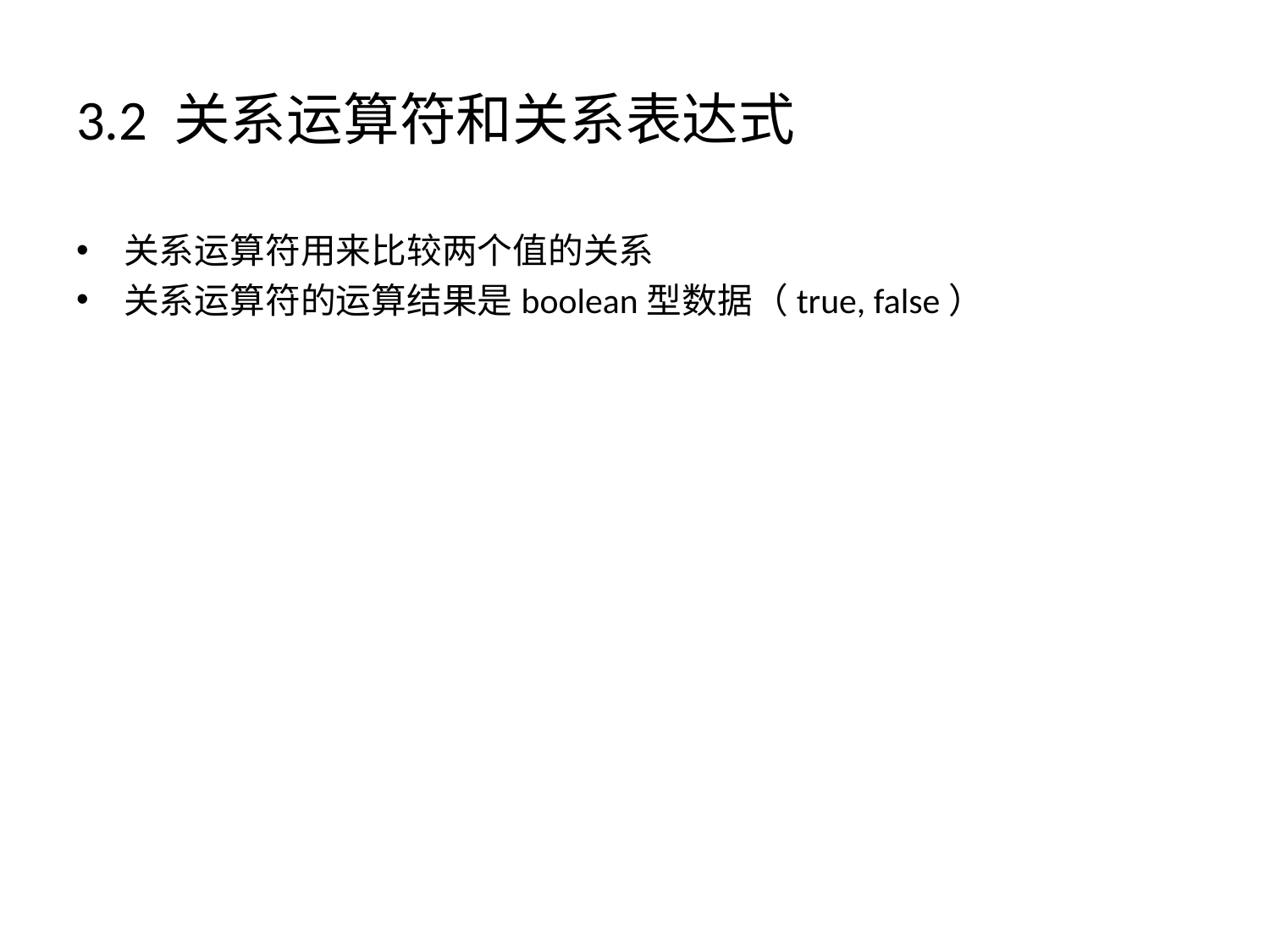

# 3.2 关系运算符和关系表达式
关系运算符用来比较两个值的关系
关系运算符的运算结果是boolean型数据（true, false）